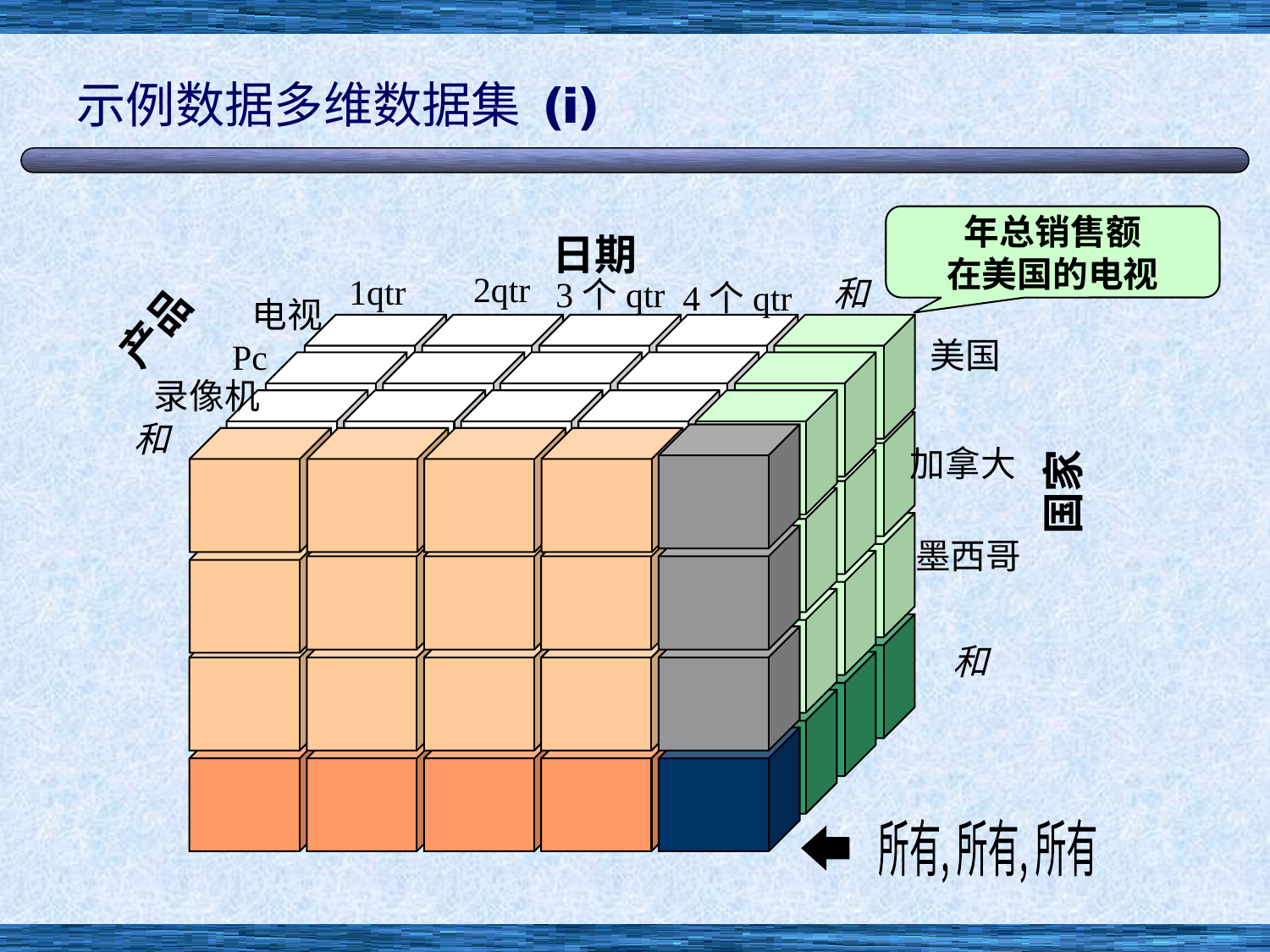

# 示例数据多维数据集 (i)
年总销售额
在美国的电视
日期

2qtr
1qtr
和
3个qtr
4个qtr
电视
产品

美国
Pc

录像机

和

加拿大

国家

墨西哥

和

所有, 所有, 所有